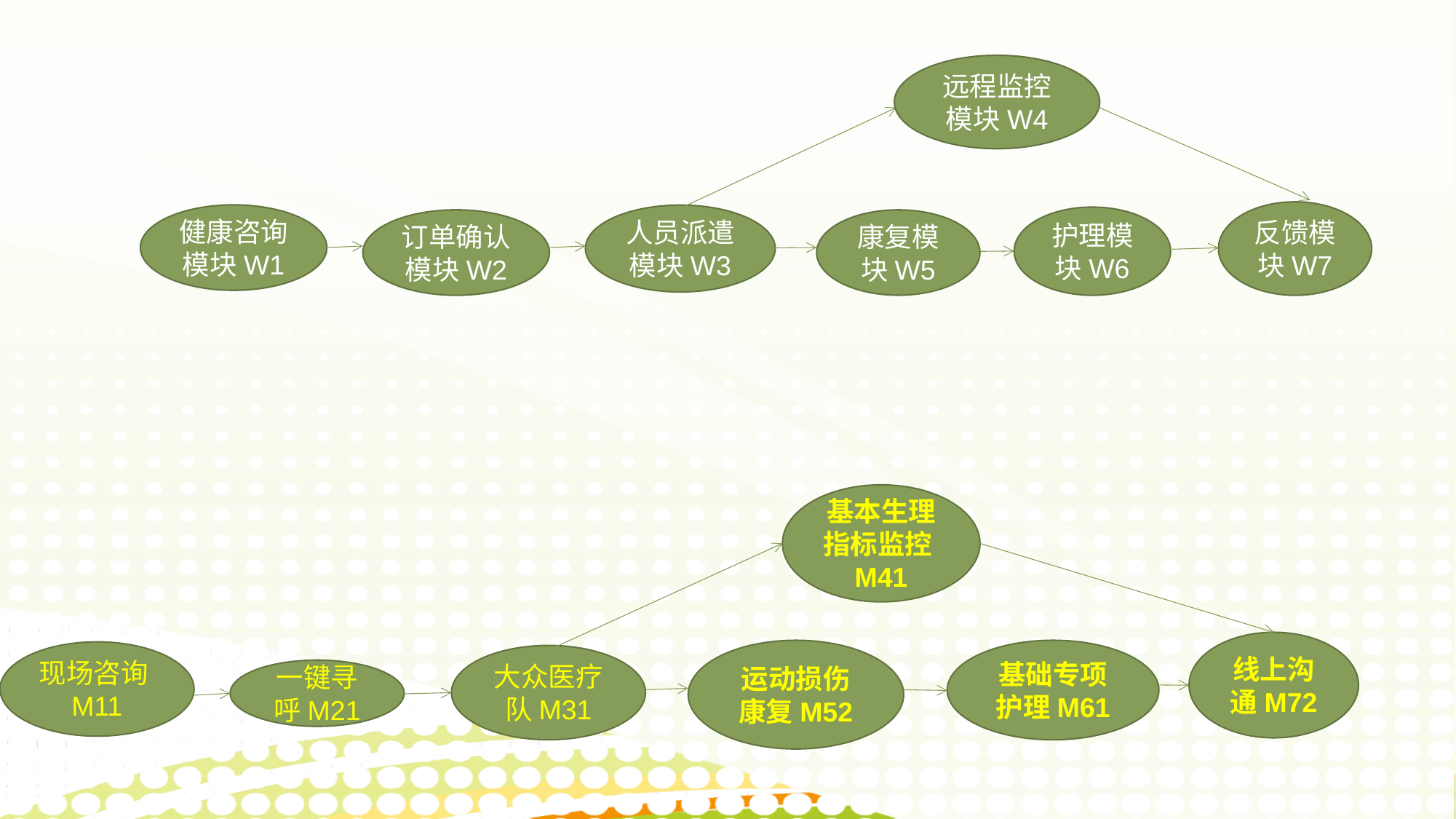

远程监控模块W4
反馈模块W7
健康咨询模块W1
人员派遣模块W3
护理模块W6
订单确认模块W2
康复模块W5
基本生理指标监控M41
线上沟通M72
运动损伤康复M52
基础专项护理M61
现场咨询M11
大众医疗队M31
一键寻呼M21